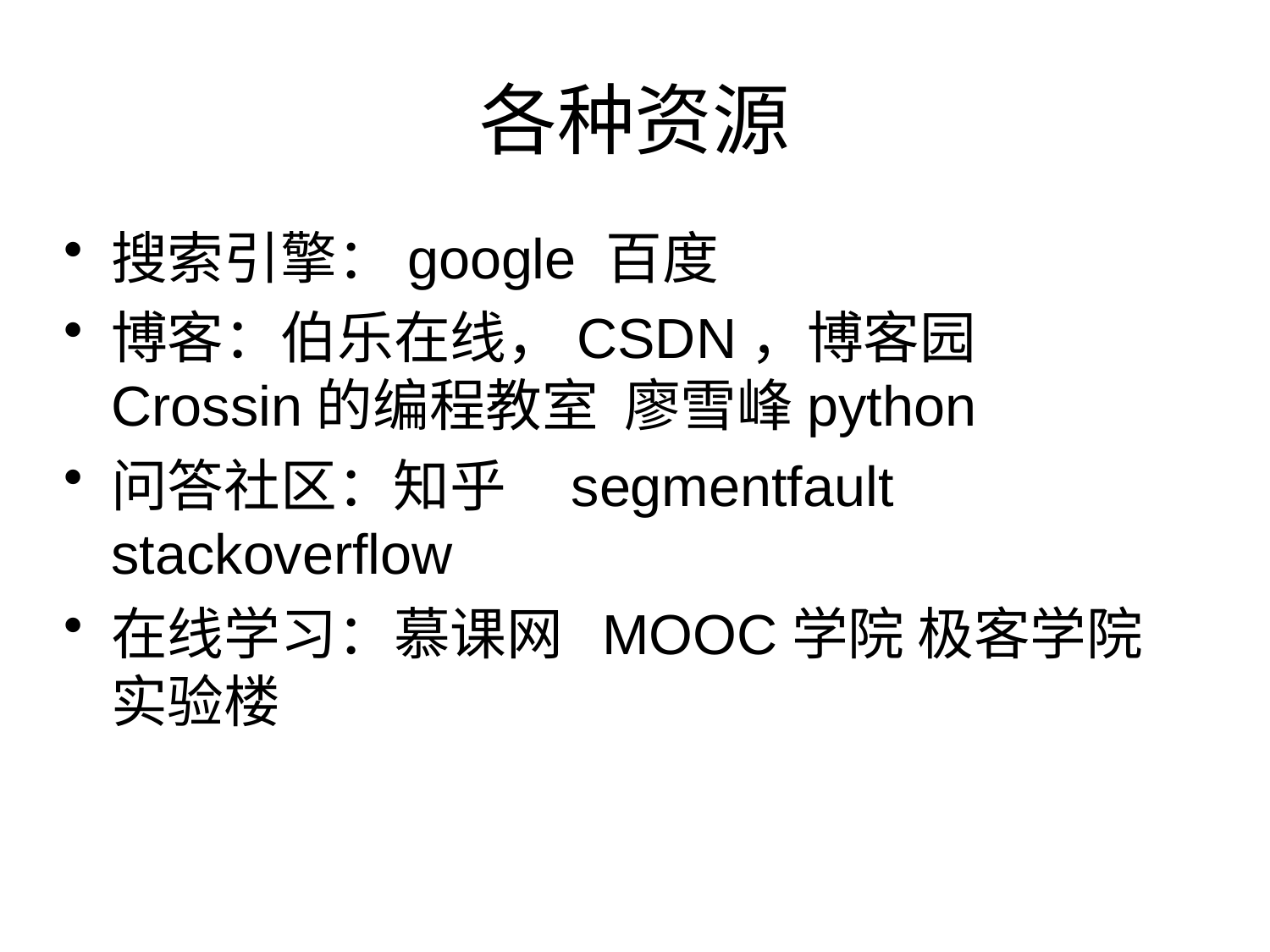

# 各种资源
搜索引擎：google 百度
博客：伯乐在线，CSDN，博客园  Crossin的编程教室  廖雪峰python
问答社区：知乎    segmentfault  stackoverflow
在线学习：慕课网  MOOC学院 极客学院  实验楼